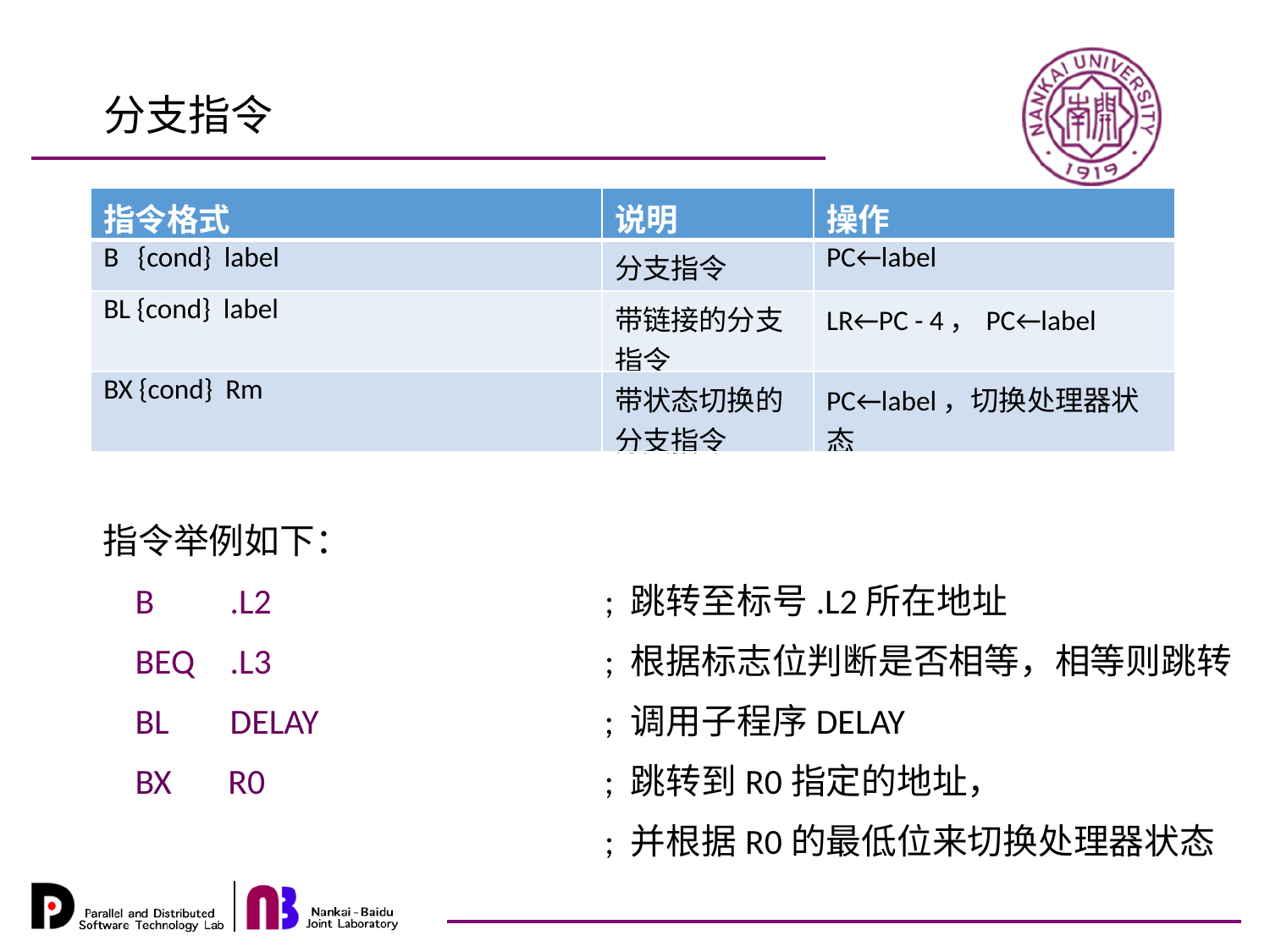

分支指令
| 指令格式 | 说明 | 操作 |
| --- | --- | --- |
| B {cond} label | 分支指令 | PC←label |
| BL {cond} label | 带链接的分支指令 | LR←PC - 4，PC←label |
| BX {cond} Rm | 带状态切换的分支指令 | PC←label，切换处理器状态 |
指令举例如下：
    B	.L2		               ; 跳转至标号.L2所在地址
    BEQ	.L3		               ; 根据标志位判断是否相等，相等则跳转
    BL   	DELAY		               ; 调用子程序DELAY
    BX       R0		               ; 跳转到R0指定的地址，
			               ; 并根据R0的最低位来切换处理器状态